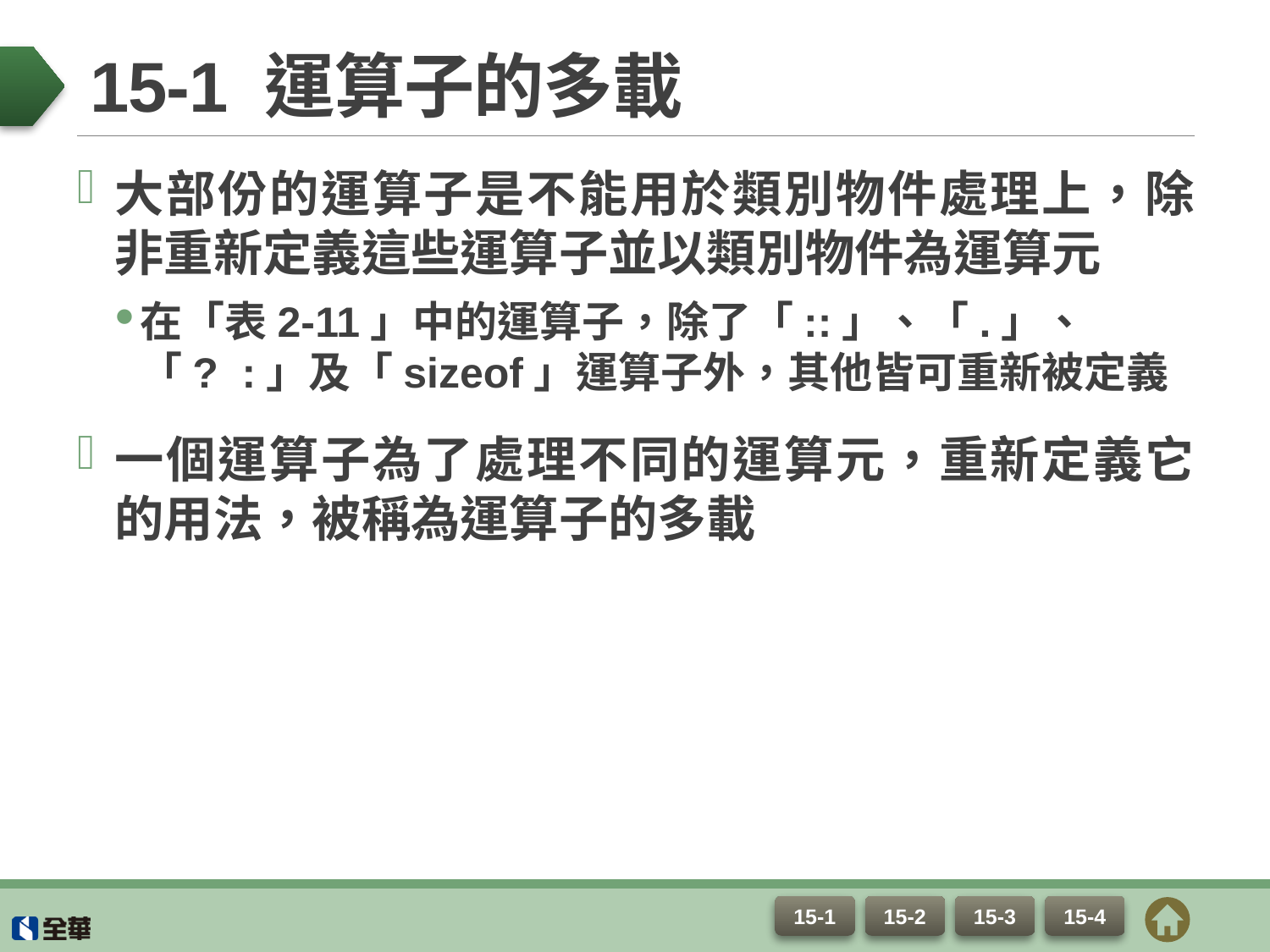

# 15-1 運算子的多載
大部份的運算子是不能用於類別物件處理上，除非重新定義這些運算子並以類別物件為運算元
在「表2-11」中的運算子，除了「::」、「.」、「?  :」及「sizeof」運算子外，其他皆可重新被定義
一個運算子為了處理不同的運算元，重新定義它的用法，被稱為運算子的多載